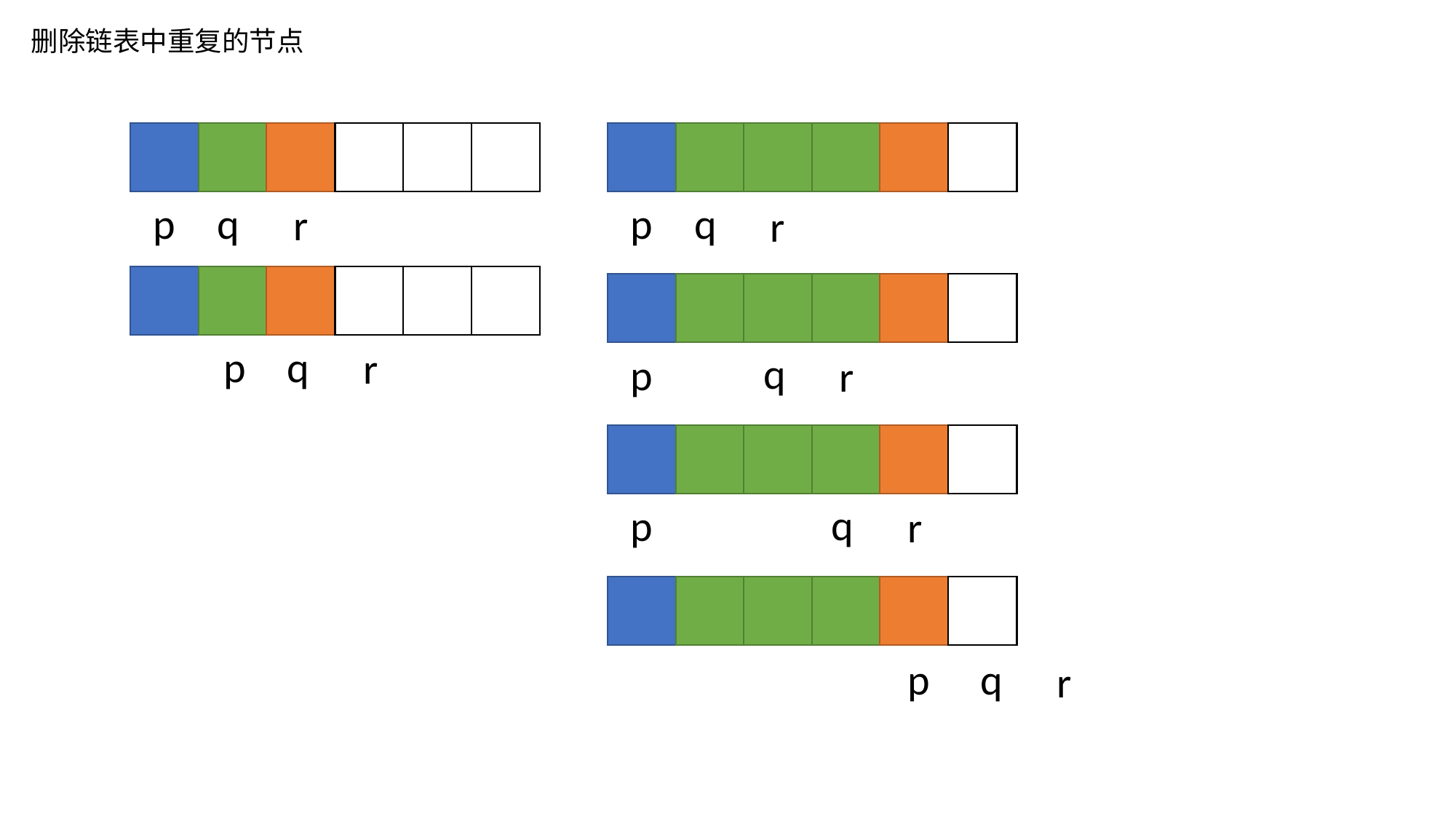

删除链表中重复的节点

p
q
p
q
r
r

p
q
r
q
p
r

q
p
r

q
p
r